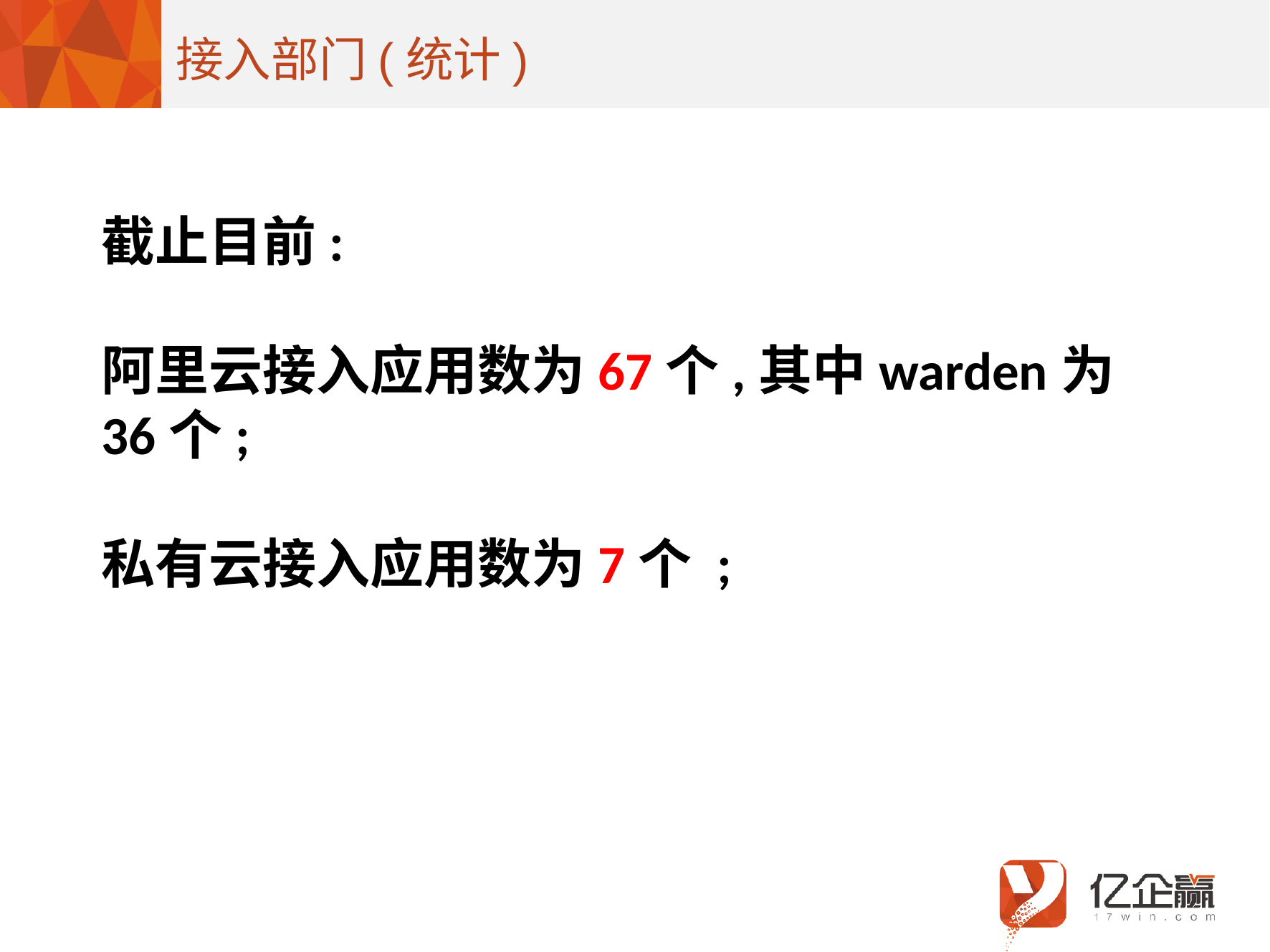

接入部门(统计)
截止目前:

阿里云接入应用数为67个,其中warden为36个;

私有云接入应用数为7个 ;